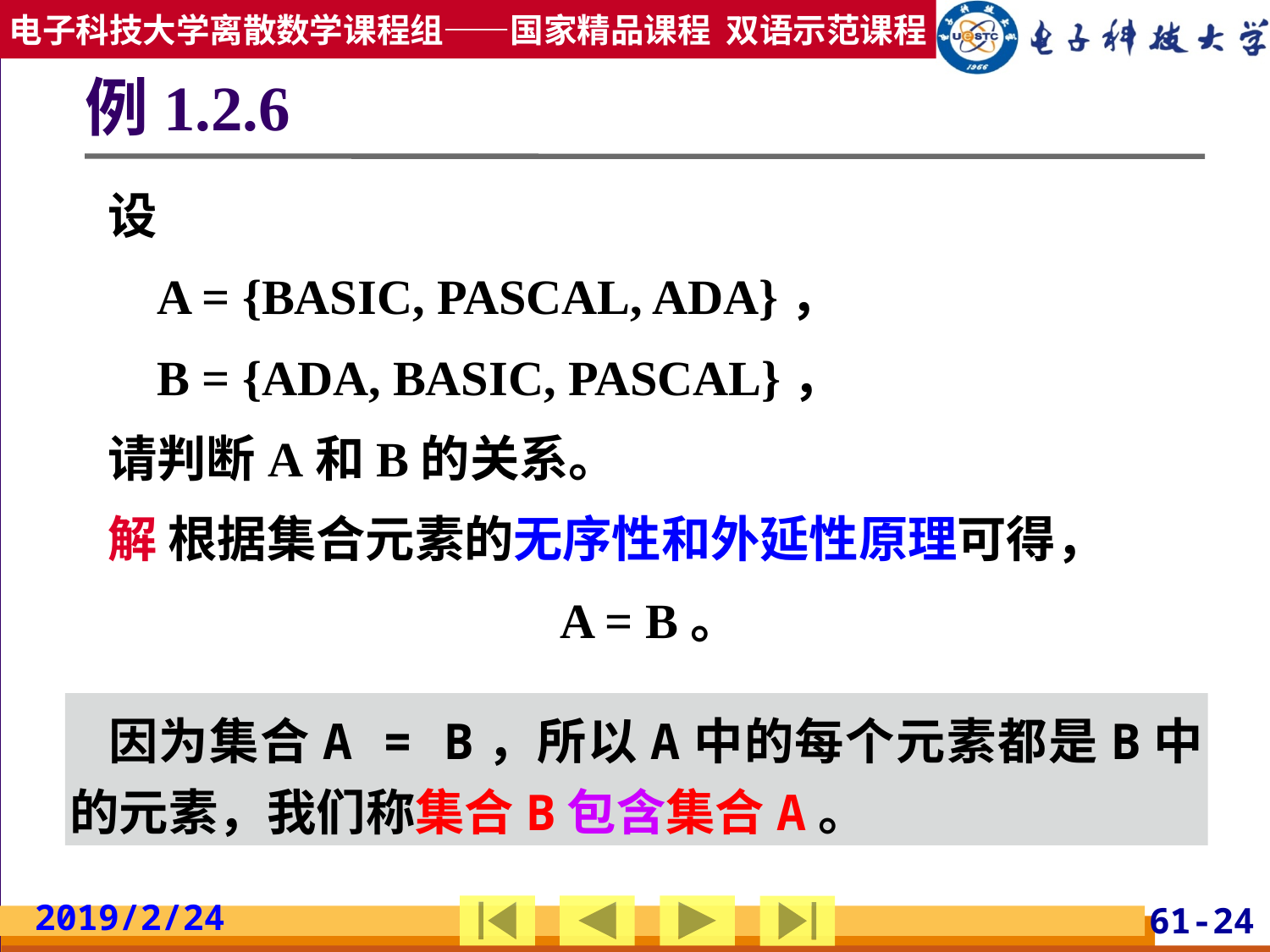

# 例1.2.6
设
    A = {BASIC, PASCAL, ADA}，
    B = {ADA, BASIC, PASCAL}，
请判断A和B的关系。
解 根据集合元素的无序性和外延性原理可得，
A = B。
  因为集合A = B，所以A中的每个元素都是B中的元素，我们称集合B包含集合A。
2019/2/24